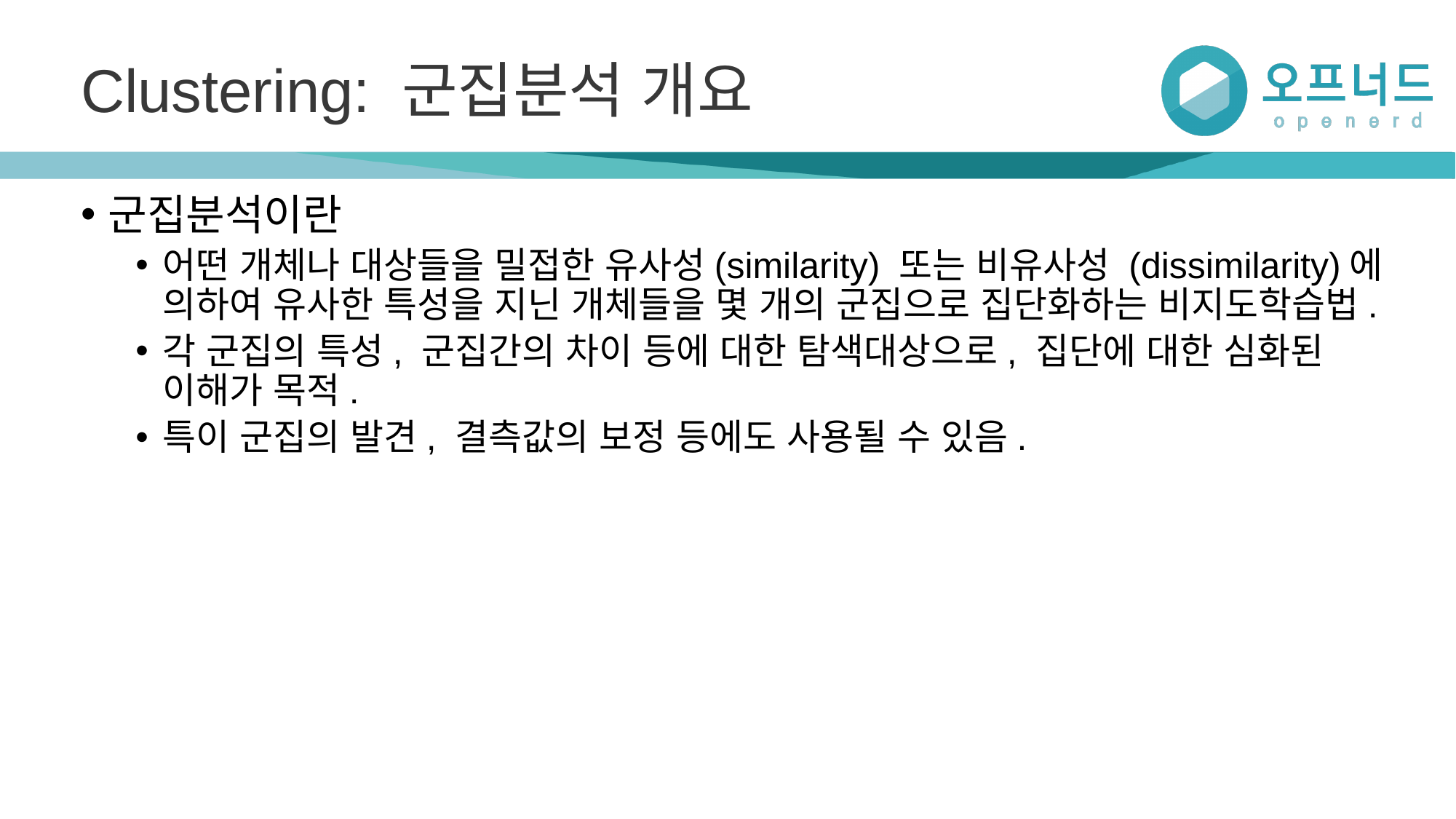

# Clustering: 군집분석 개요
군집분석이란
어떤 개체나 대상들을 밀접한 유사성(similarity) 또는 비유사성 (dissimilarity)에 의하여 유사한 특성을 지닌 개체들을 몇 개의 군집으로 집단화하는 비지도학습법.
각 군집의 특성, 군집간의 차이 등에 대한 탐색대상으로, 집단에 대한 심화된 이해가 목적.
특이 군집의 발견, 결측값의 보정 등에도 사용될 수 있음.